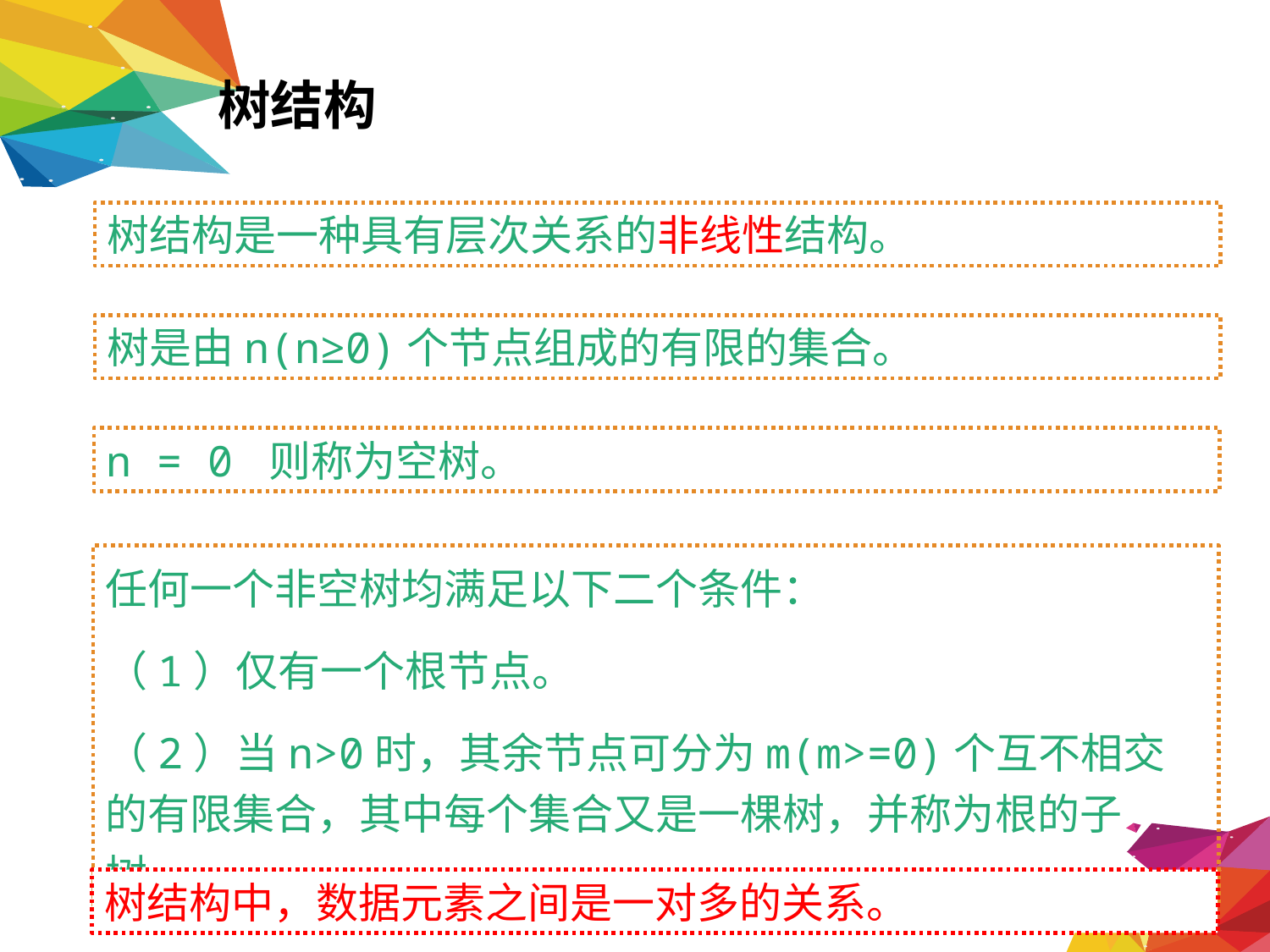

树结构
树结构是一种具有层次关系的非线性结构。
树是由n(n≥0)个节点组成的有限的集合。
n = 0 则称为空树。
任何一个非空树均满足以下二个条件：
（1）仅有一个根节点。
（2）当n>0时，其余节点可分为m(m>=0)个互不相交的有限集合，其中每个集合又是一棵树，并称为根的子树。
树结构中，数据元素之间是一对多的关系。